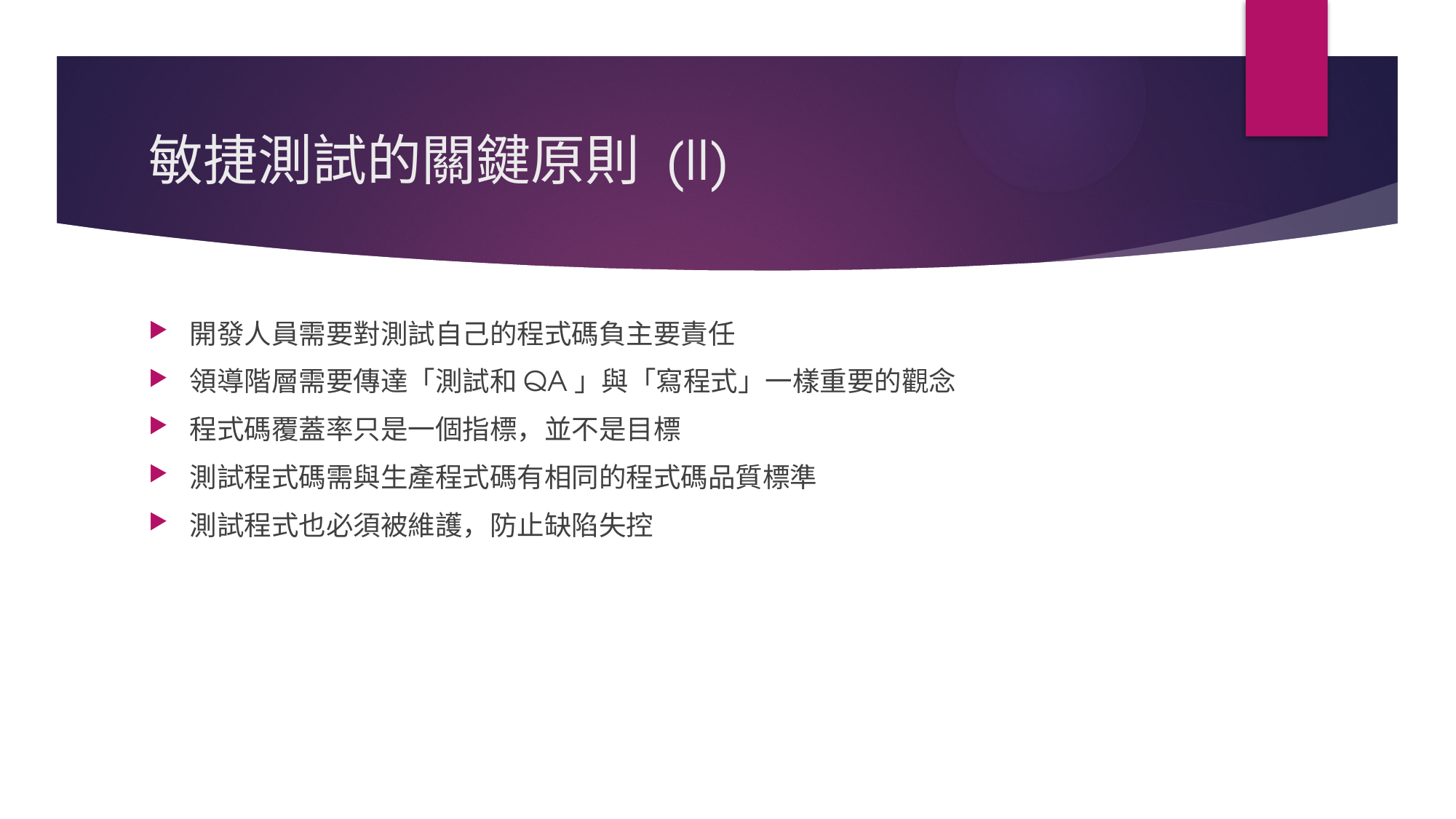

# 敏捷測試的關鍵原則 (II)
開發人員需要對測試自己的程式碼負主要責任
領導階層需要傳達「測試和QA」與「寫程式」一樣重要的觀念
程式碼覆蓋率只是一個指標，並不是目標
測試程式碼需與生產程式碼有相同的程式碼品質標準
測試程式也必須被維護，防止缺陷失控